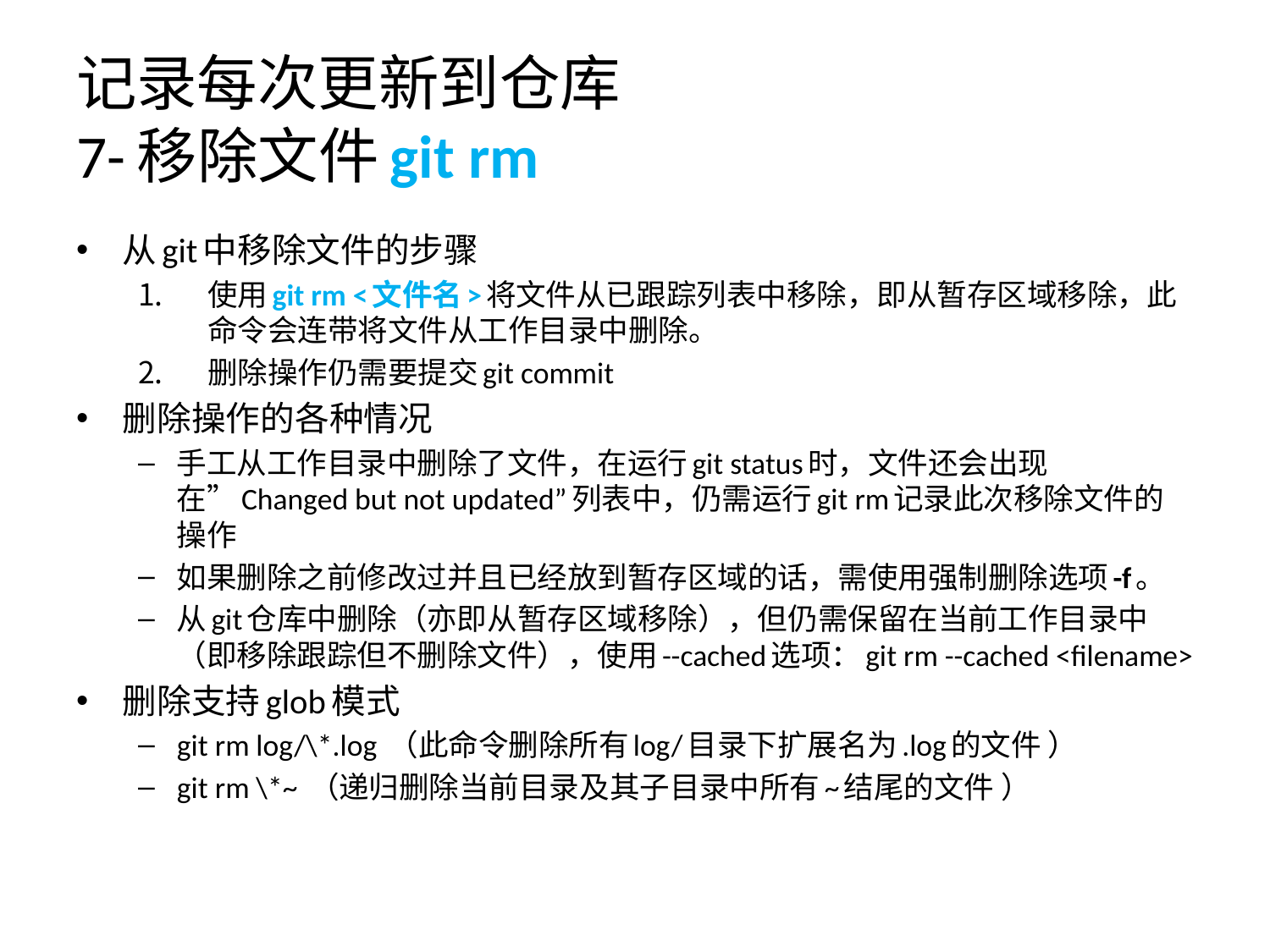

# 记录每次更新到仓库 7-移除文件git rm
从git中移除文件的步骤
使用git rm <文件名>将文件从已跟踪列表中移除，即从暂存区域移除，此命令会连带将文件从工作目录中删除。
删除操作仍需要提交git commit
删除操作的各种情况
手工从工作目录中删除了文件，在运行git status时，文件还会出现在”Changed but not updated”列表中，仍需运行git rm记录此次移除文件的操作
如果删除之前修改过并且已经放到暂存区域的话，需使用强制删除选项-f。
从git仓库中删除（亦即从暂存区域移除），但仍需保留在当前工作目录中（即移除跟踪但不删除文件），使用--cached选项：git rm --cached <filename>
删除支持glob模式
git rm log/\*.log （此命令删除所有log/目录下扩展名为.log的文件 ）
git rm \*~ （递归删除当前目录及其子目录中所有~结尾的文件 ）